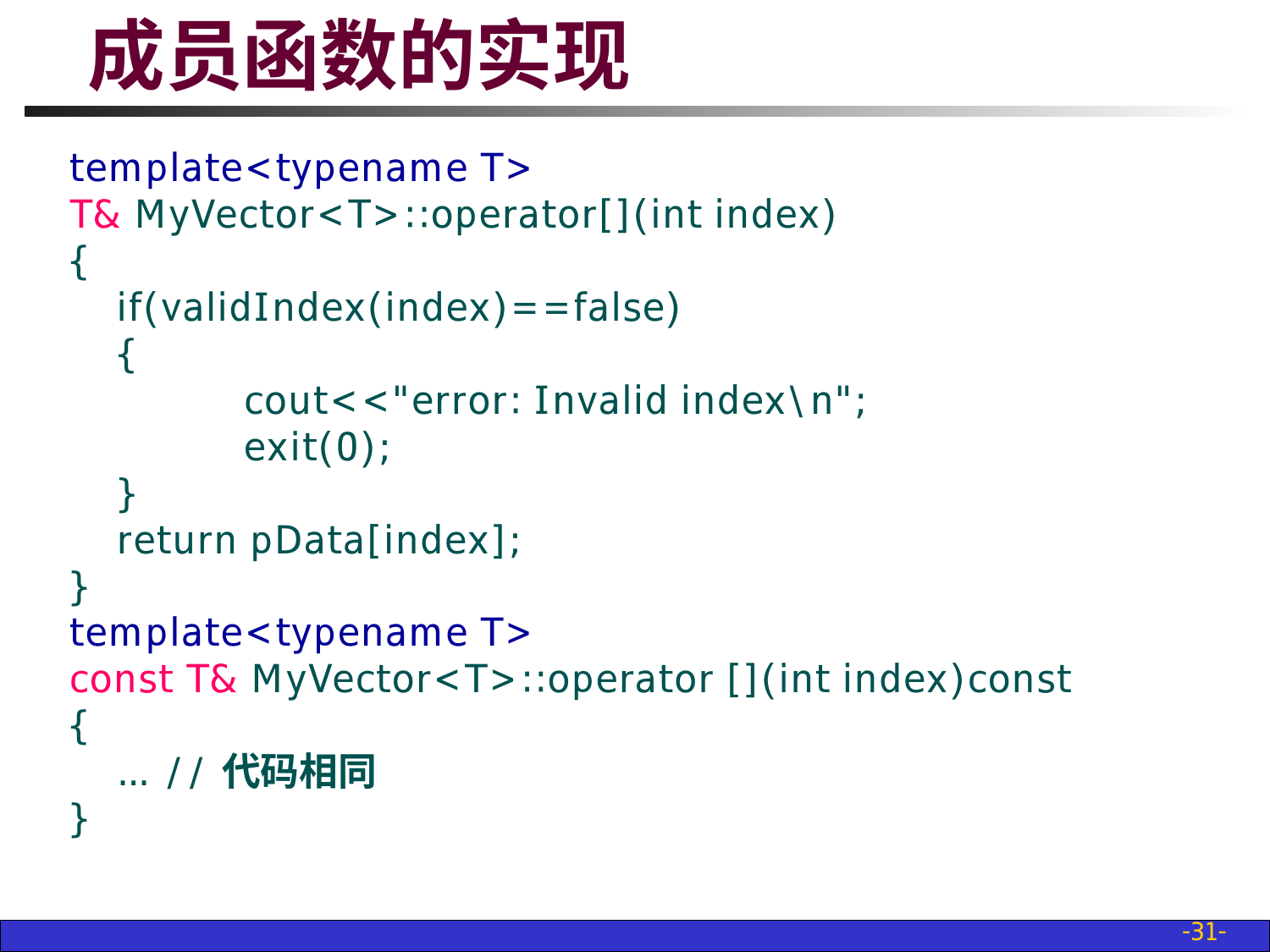

# 成员函数的实现
template<typename T>
T& MyVector<T>::operator[](int index)
{
	if(validIndex(index)==false)
	{
		cout<<"error: Invalid index\n";
		exit(0);
	}
	return pData[index];
}
template<typename T>
const T& MyVector<T>::operator [](int index)const
{
	… //代码相同
}
-31-